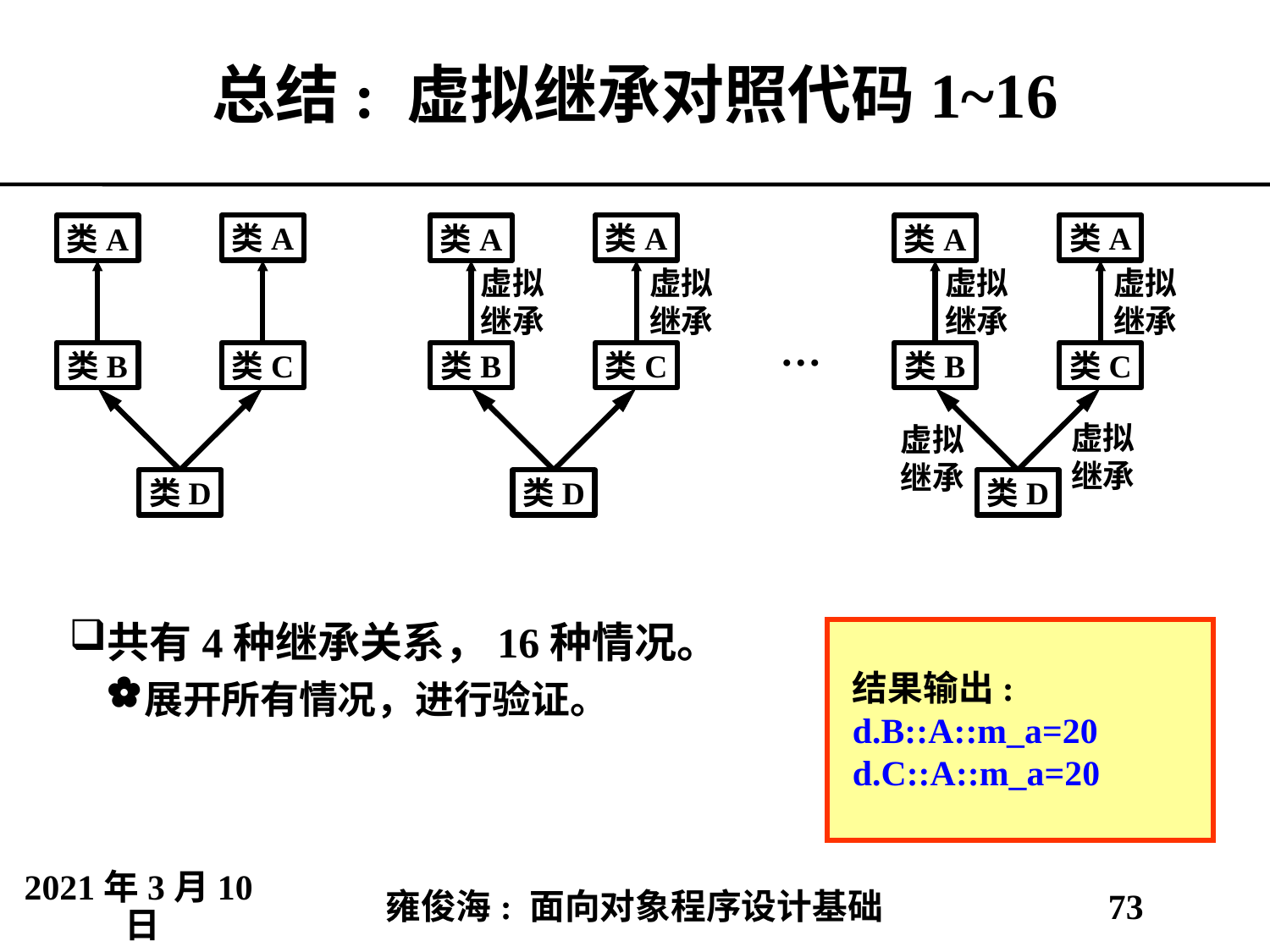

# 总结: 虚拟继承对照代码1~16

类A
类A
类B
类C
类D
类A
类A
类B
类C
类D
虚拟
继承
虚拟
继承
类A
类A
类B
类C
类D
虚拟
继承
虚拟
继承
虚拟
继承
虚拟
继承
…
共有4种继承关系，16种情况。
展开所有情况，进行验证。
结果输出:
d.B::A::m_a=20
d.C::A::m_a=20
2021年3月10日
雍俊海: 面向对象程序设计基础
73